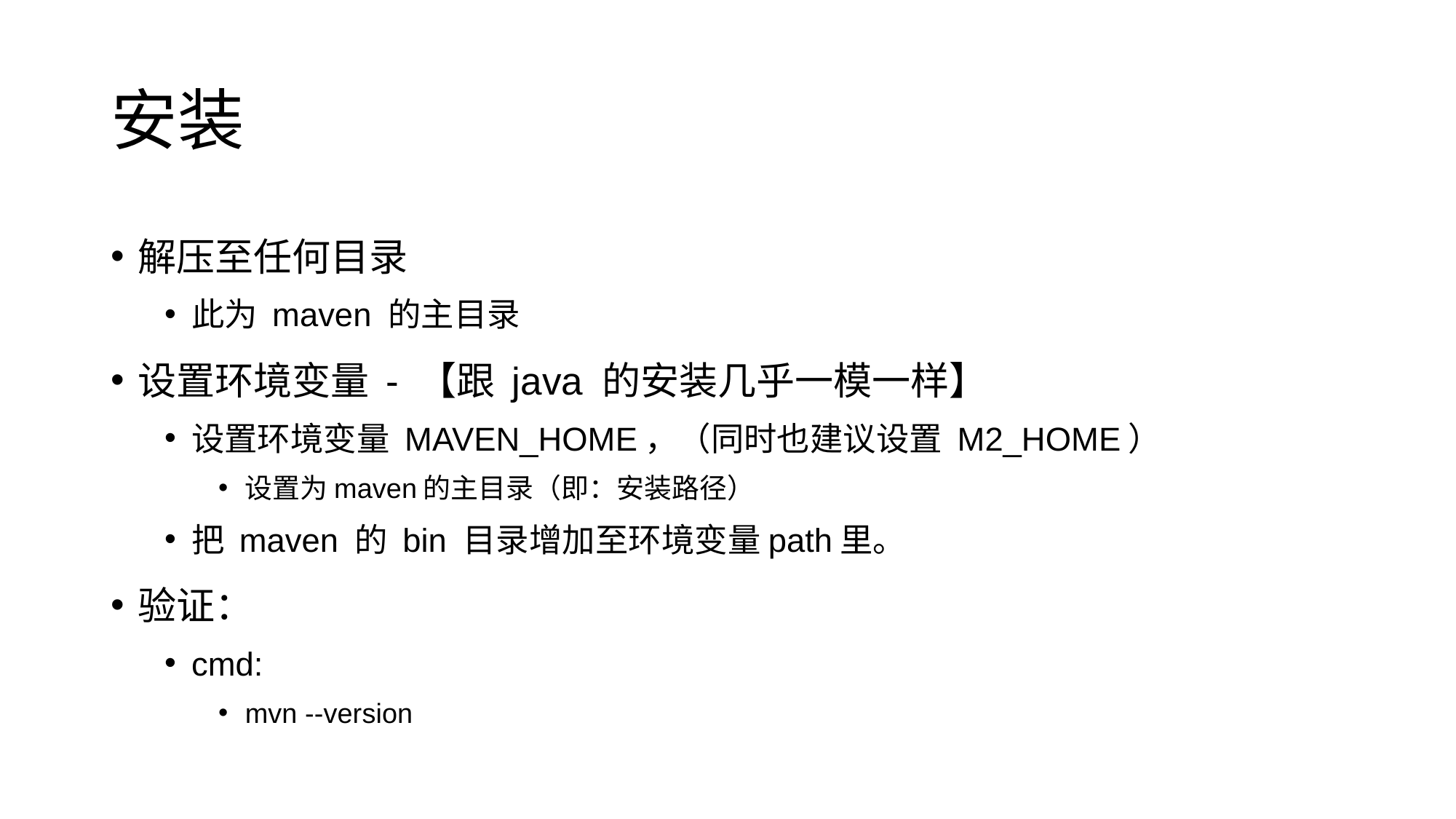

# 安装
解压至任何目录
此为 maven 的主目录
设置环境变量 - 【跟 java 的安装几乎一模一样】
设置环境变量 MAVEN_HOME，（同时也建议设置 M2_HOME）
设置为maven的主目录（即：安装路径）
把 maven 的 bin 目录增加至环境变量path里。
验证：
cmd:
mvn --version